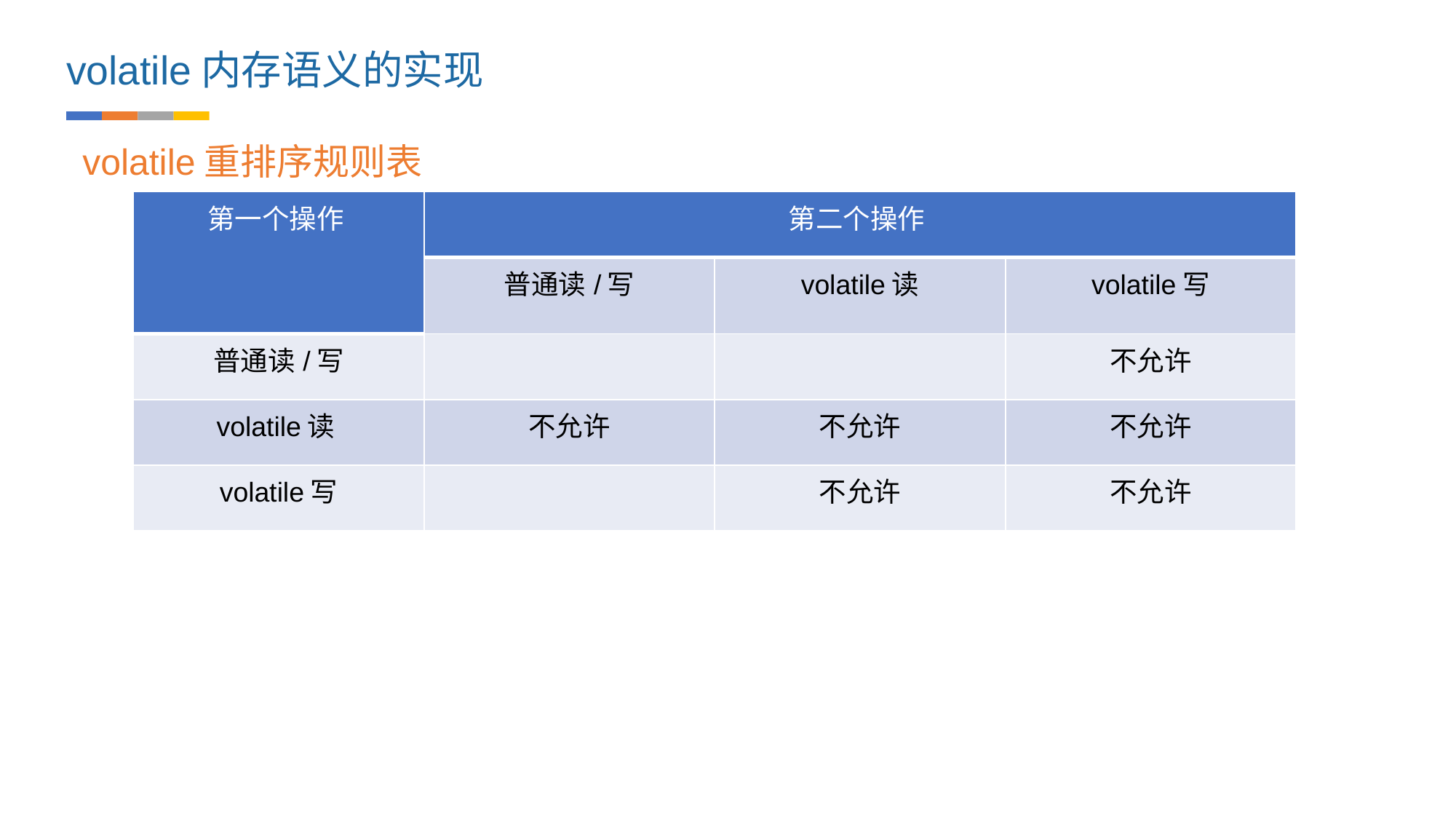

volatile内存语义的实现

 volatile重排序规则表
| 第一个操作 | 第二个操作 |  |  |
| --- | --- | --- | --- |
|  | 普通读/写 | volatile读 | volatile写 |
| 普通读/写 |  |  | 不允许 |
| volatile读 | 不允许 | 不允许 | 不允许 |
| volatile写 |  | 不允许 | 不允许 |